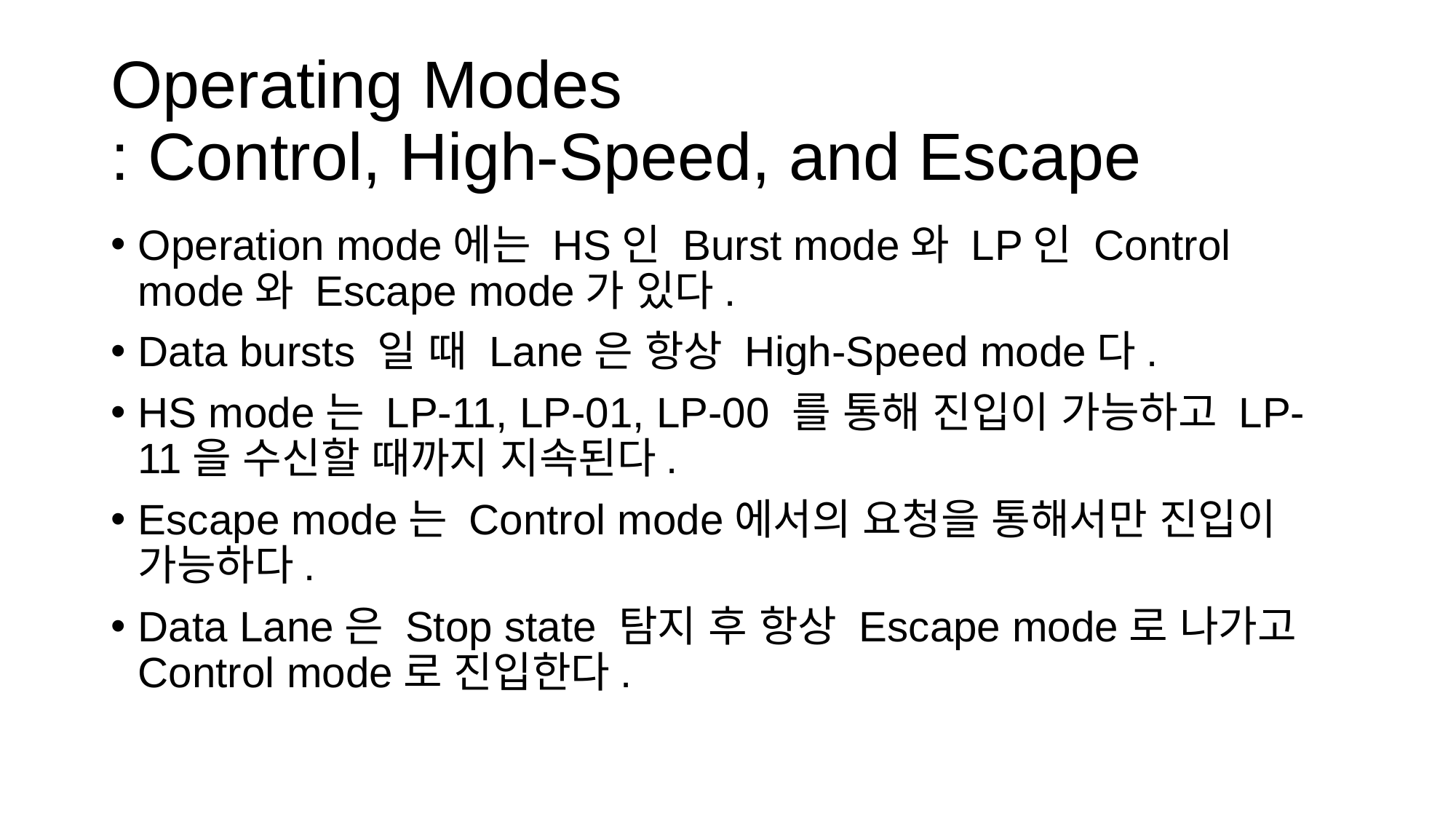

# Operating Modes : Control, High-Speed, and Escape
Operation mode에는 HS인 Burst mode와 LP인 Control mode와 Escape mode가 있다.
Data bursts 일 때 Lane은 항상 High-Speed mode다.
HS mode는 LP-11, LP-01, LP-00 를 통해 진입이 가능하고 LP-11을 수신할 때까지 지속된다.
Escape mode는 Control mode에서의 요청을 통해서만 진입이 가능하다.
Data Lane은 Stop state 탐지 후 항상 Escape mode로 나가고 Control mode로 진입한다.